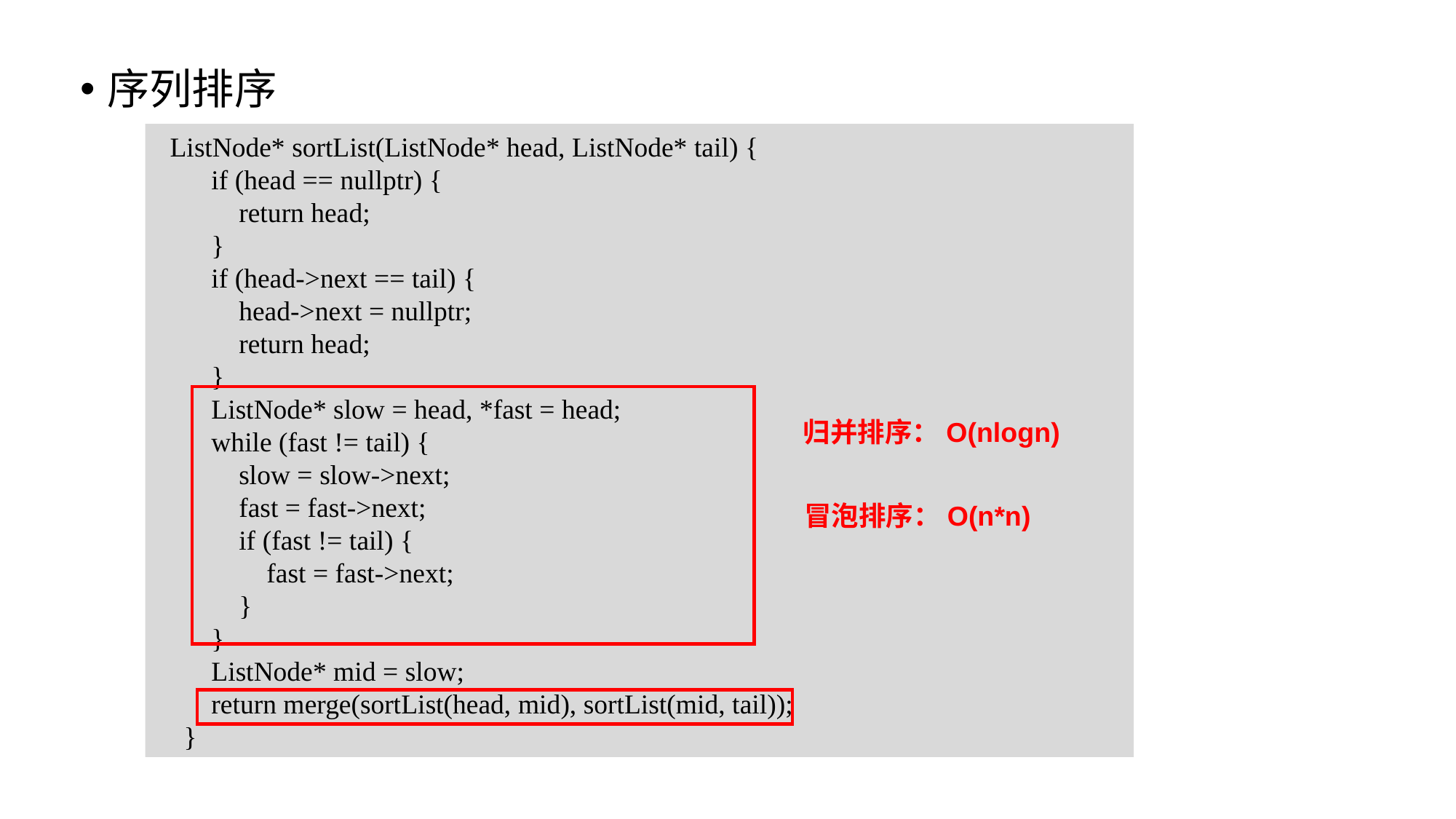

序列排序
  ListNode* sortList(ListNode* head, ListNode* tail) {
        if (head == nullptr) {
            return head;
        }
        if (head->next == tail) {
            head->next = nullptr;
            return head;
        }
        ListNode* slow = head, *fast = head;
        while (fast != tail) {
            slow = slow->next;
            fast = fast->next;
            if (fast != tail) {
                fast = fast->next;
            }
        }
        ListNode* mid = slow;
        return merge(sortList(head, mid), sortList(mid, tail));
    }

归并排序：O(nlogn)
冒泡排序：O(n*n)